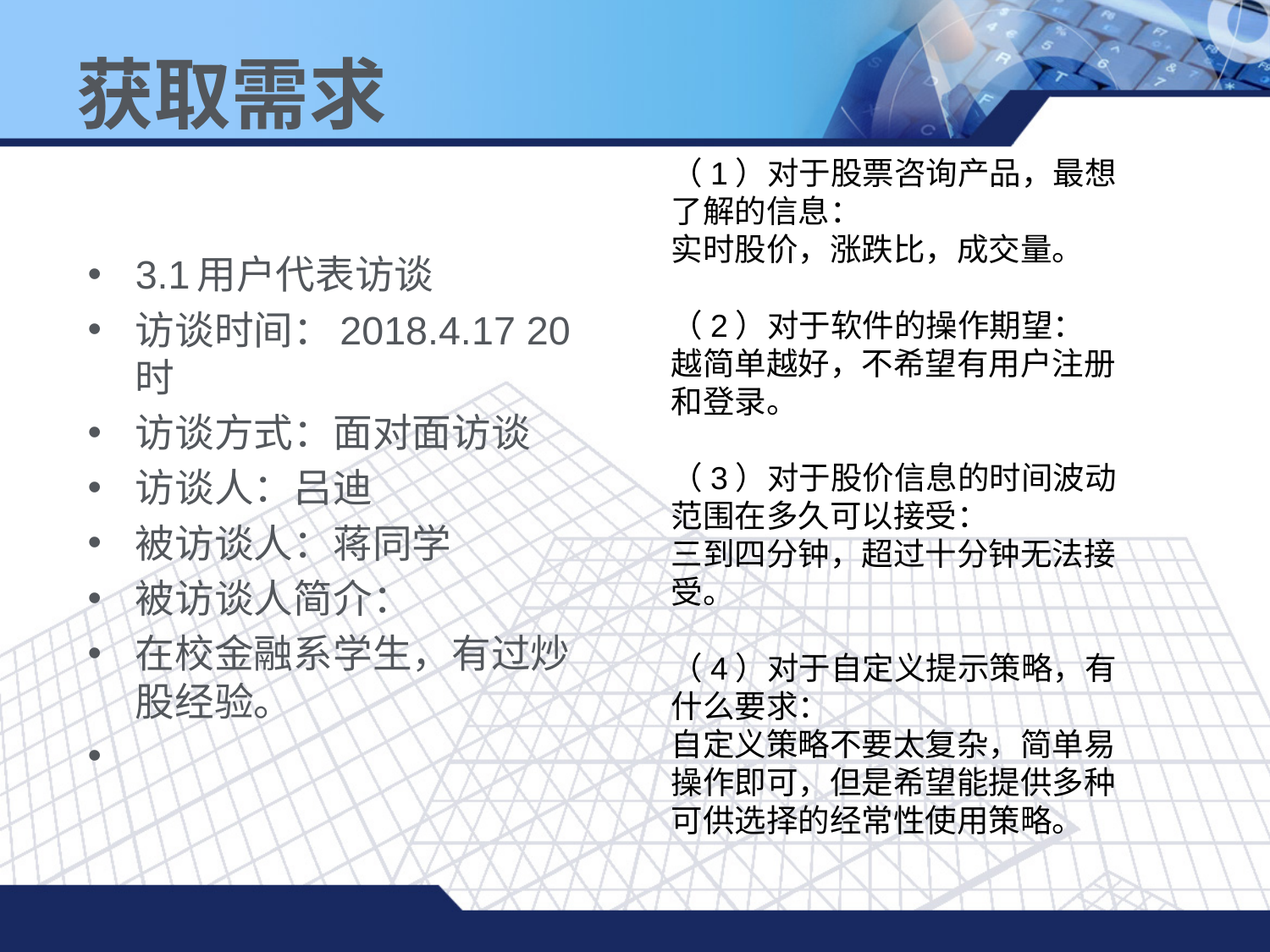

# 获取需求
（1）对于股票咨询产品，最想了解的信息：
实时股价，涨跌比，成交量。

（2）对于软件的操作期望：
越简单越好，不希望有用户注册和登录。

（3）对于股价信息的时间波动范围在多久可以接受：
三到四分钟，超过十分钟无法接受。

（4）对于自定义提示策略，有什么要求：
自定义策略不要太复杂，简单易操作即可，但是希望能提供多种可供选择的经常性使用策略。
3.1用户代表访谈
访谈时间：2018.4.17 20时
访谈方式：面对面访谈
访谈人：吕迪
被访谈人：蒋同学
被访谈人简介：
在校金融系学生，有过炒股经验。